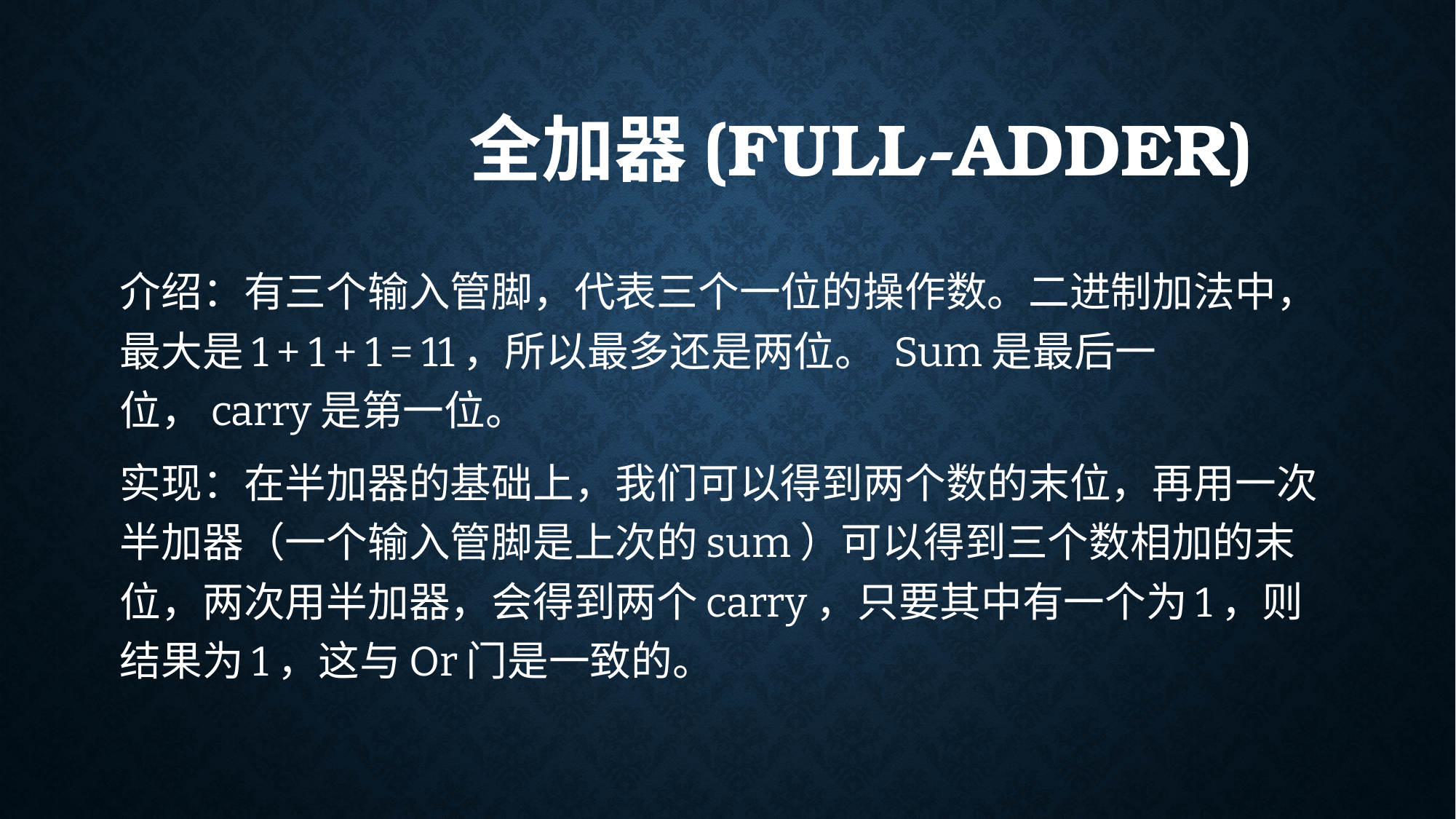

# 全加器(Full-Adder)
介绍：有三个输入管脚，代表三个一位的操作数。二进制加法中，最大是1 + 1 + 1 = 11，所以最多还是两位。 Sum是最后一位，carry是第一位。
实现：在半加器的基础上，我们可以得到两个数的末位，再用一次半加器（一个输入管脚是上次的sum）可以得到三个数相加的末位，两次用半加器，会得到两个carry，只要其中有一个为1，则结果为1，这与Or门是一致的。